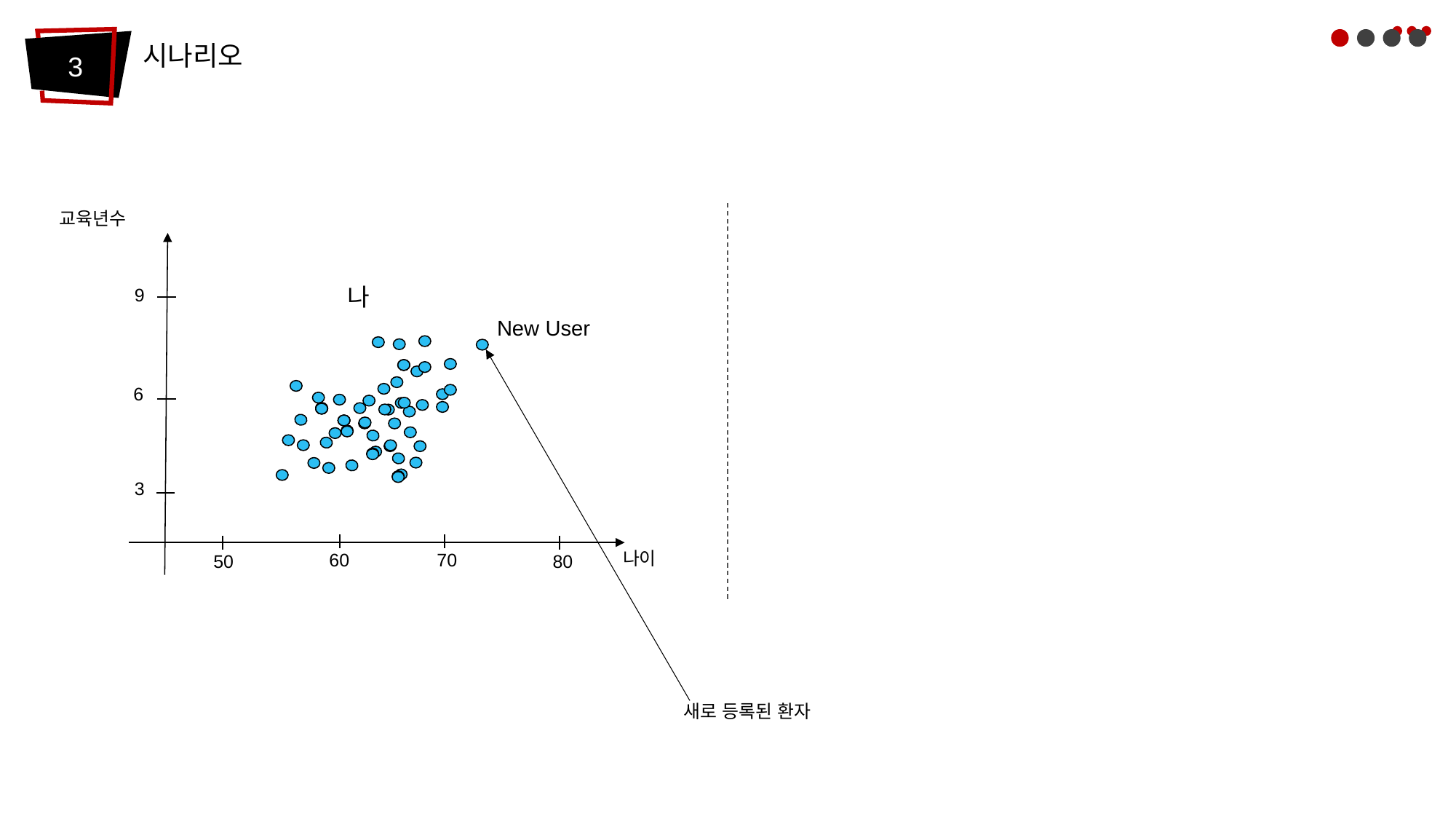

시나리오

3
교육년수
나
9
New User

6

3
나이
60
70
80
50
새로 등록된 환자